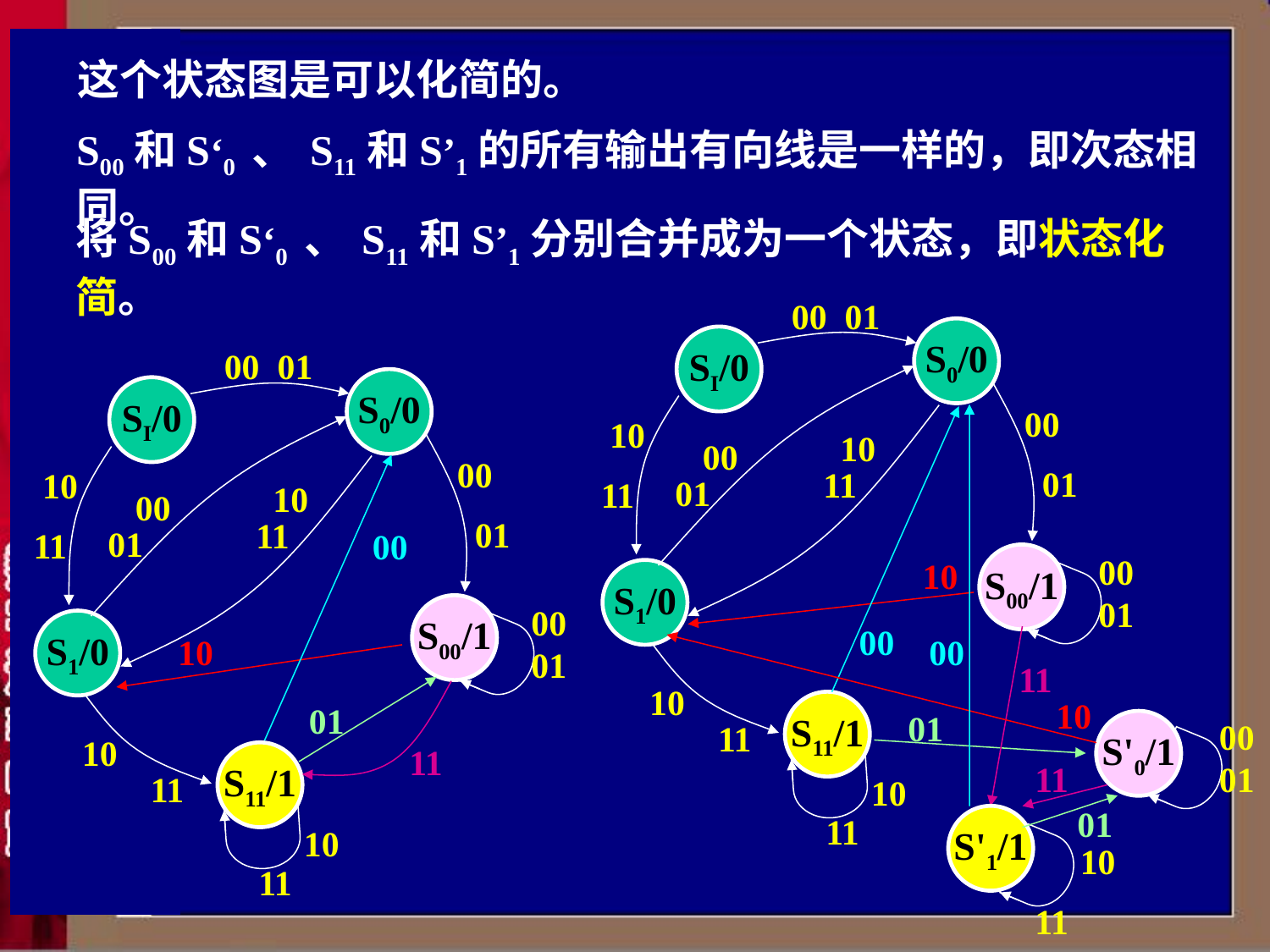

# 这个状态图是可以化简的。
S00和S‘0 、 S11和S’1的所有输出有向线是一样的，即次态相同。
将S00和S‘0 、 S11和S’1分别合并成为一个状态，即状态化简。
00  01

S0/0
SI/0
00
  01

 10
11

10
11

00
01

0001

S00/1
10
S1/0

00
00

11

10
11
10
S11/1
01
0001

S'0/1

11

10
11

01
S'1/1
10
11

00  01

S0/0
SI/0
00
  01

 10
11

10
11

00
01

0001

S00/1
S1/0

10
11
S11/1

10
11

00
10

01

11